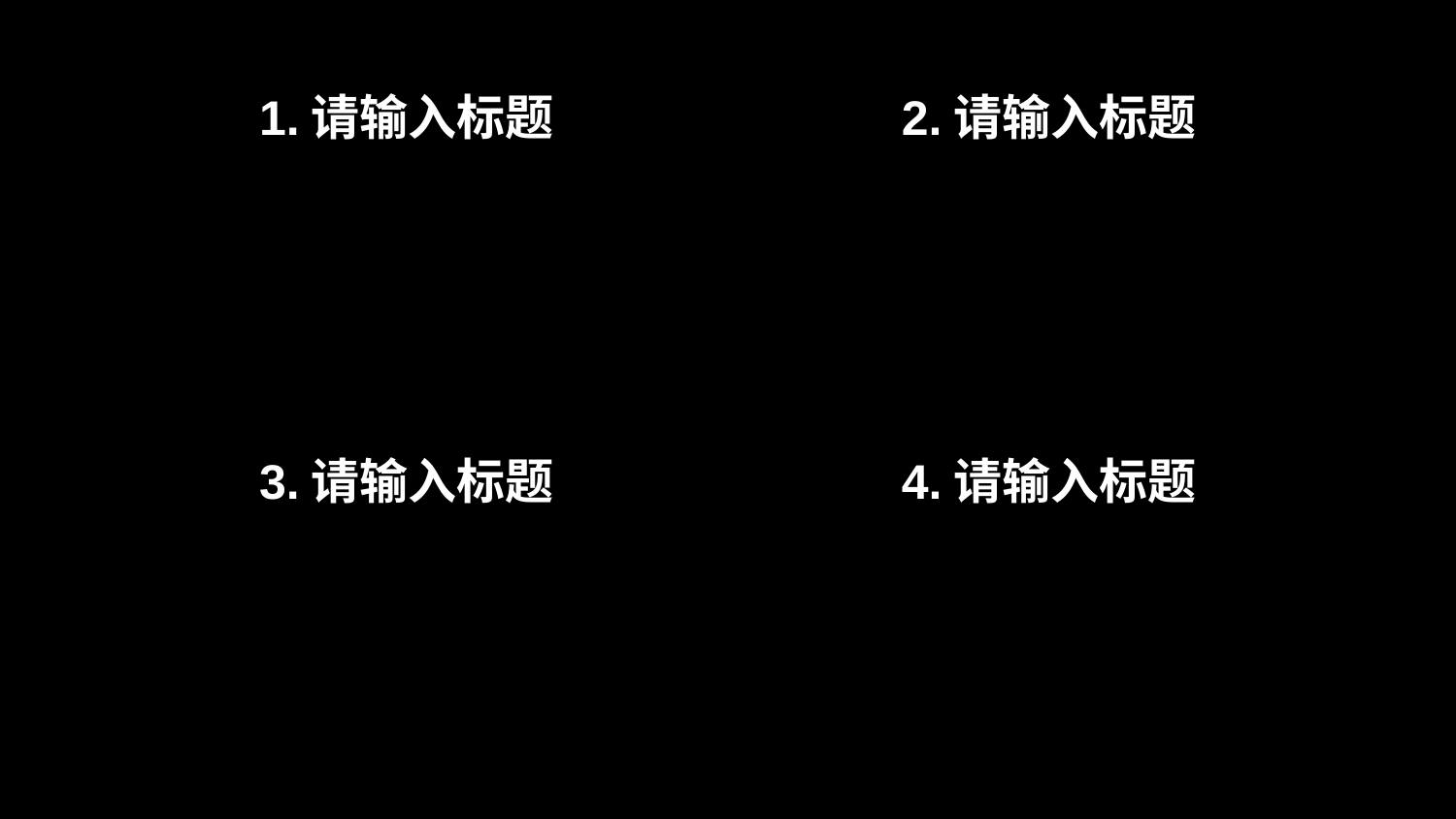

1.请输入标题
2.请输入标题
在此处输入内容
在此处输入内容
在此处输入内容
在此处输入内容
在此处输入内容
在此处输入内容
3.请输入标题
4.请输入标题
在此处输入内容
在此处输入内容
在此处输入内容
在此处输入内容
在此处输入内容
在此处输入内容